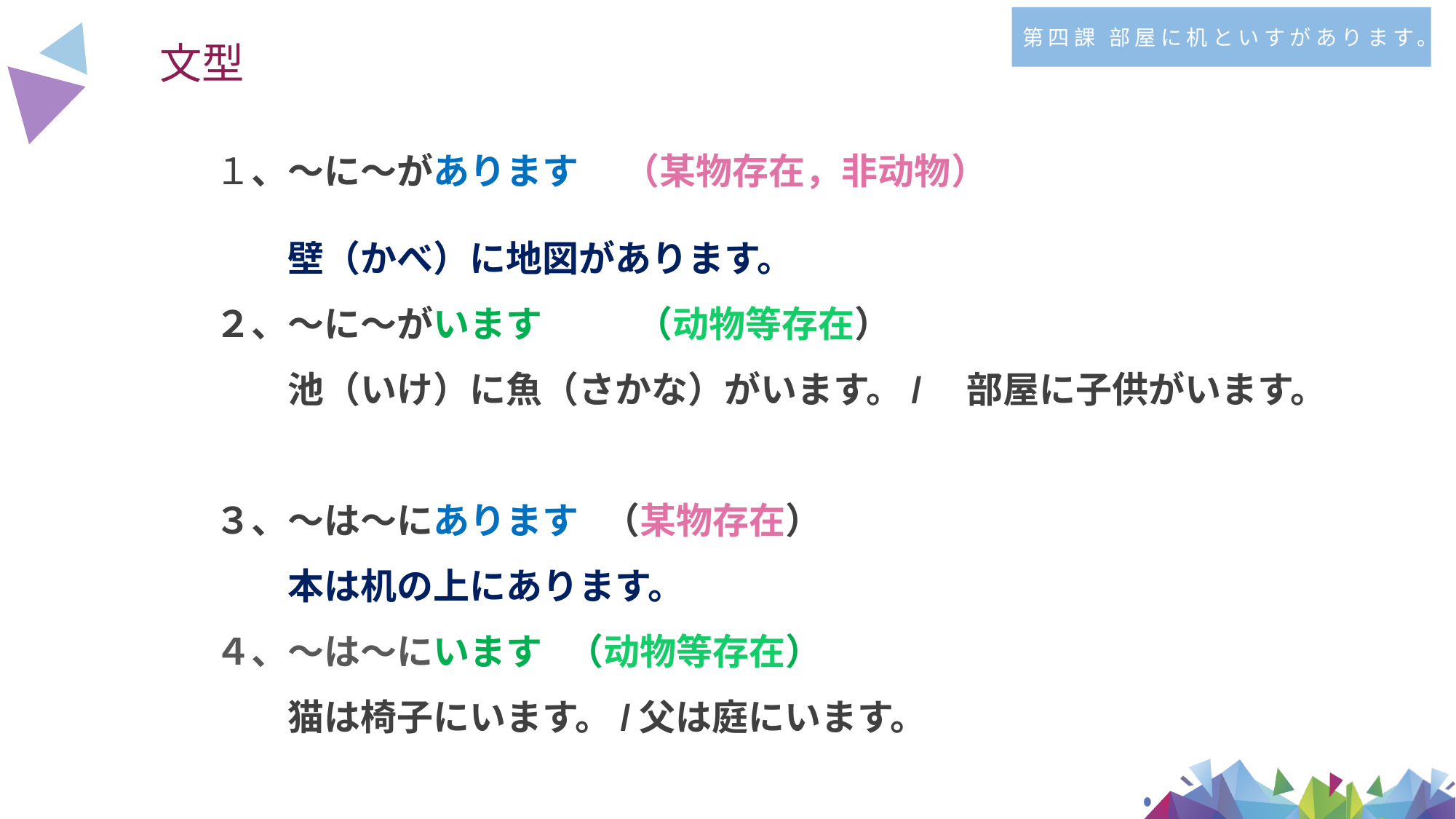

第四課 部屋に机といすがあります。
文型
１、～に～があります　 （某物存在，非动物）
　　壁（かべ）に地図があります。
２、～に～がいます      　 （动物等存在）
　　池（いけ）に魚（さかな）がいます。/　部屋に子供がいます。
３、～は～にあります   （某物存在）
　　本は机の上にあります。
４、～は～にいます   （动物等存在）
　　猫は椅子にいます。/父は庭にいます。